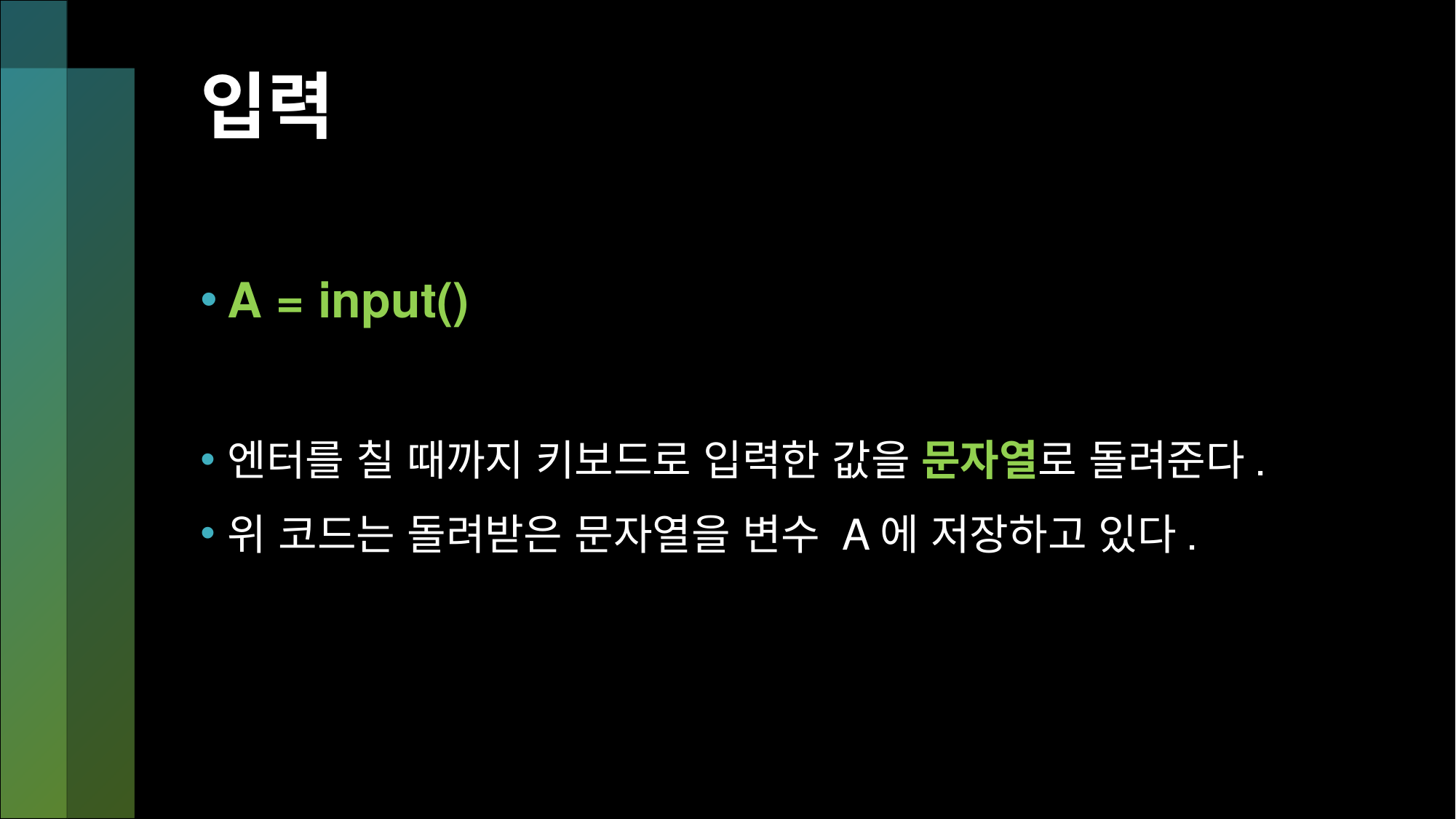

# 입력
A = input()

엔터를 칠 때까지 키보드로 입력한 값을 문자열로 돌려준다.
위 코드는 돌려받은 문자열을 변수 A에 저장하고 있다.